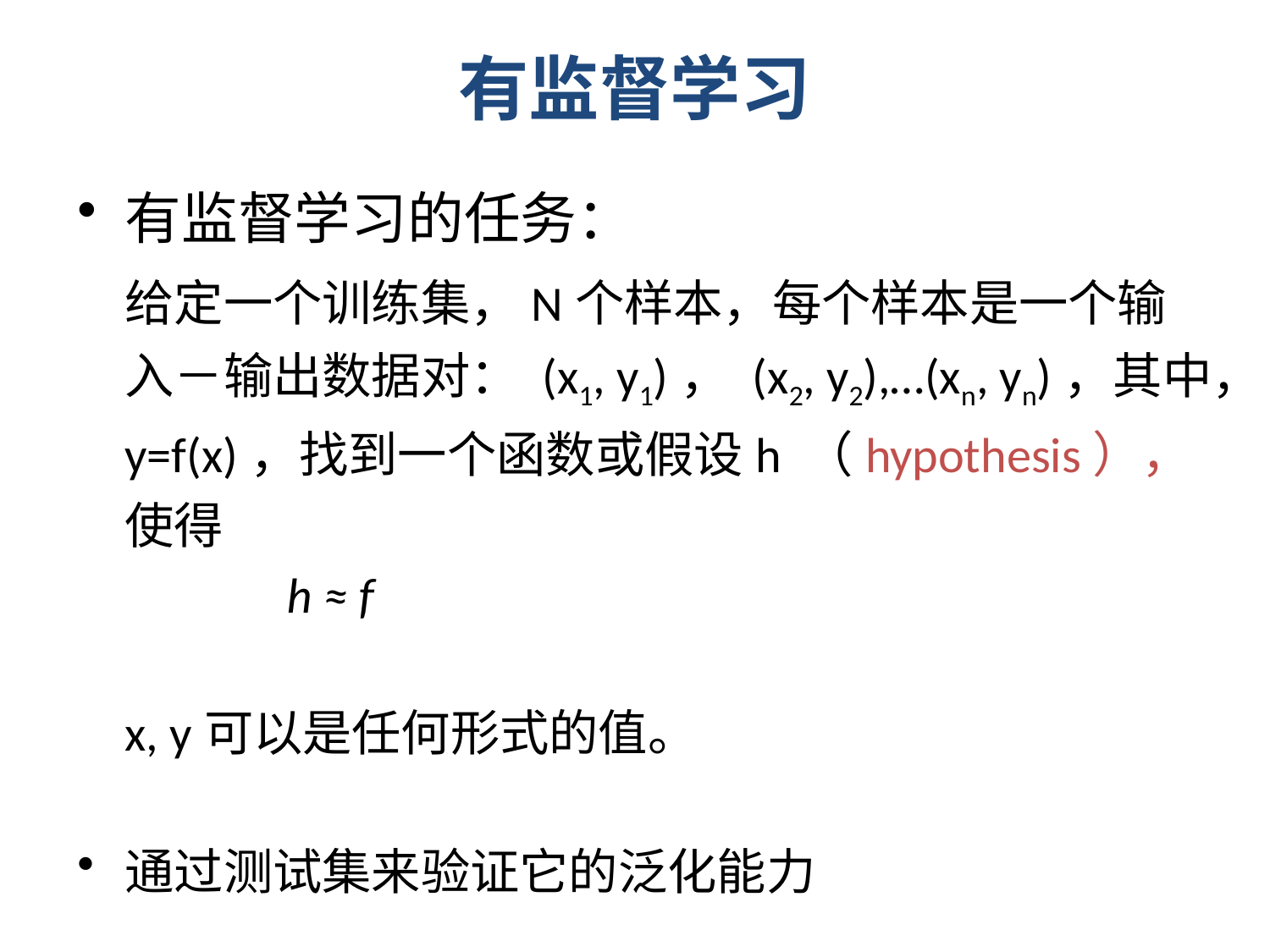

有监督学习
有监督学习的任务：
	给定一个训练集，N个样本，每个样本是一个输入－输出数据对： (x1, y1)， (x2, y2),…(xn, yn)，其中，y=f(x)，找到一个函数或假设h （hypothesis），使得
             h ≈ f

	x, y可以是任何形式的值。

通过测试集来验证它的泛化能力